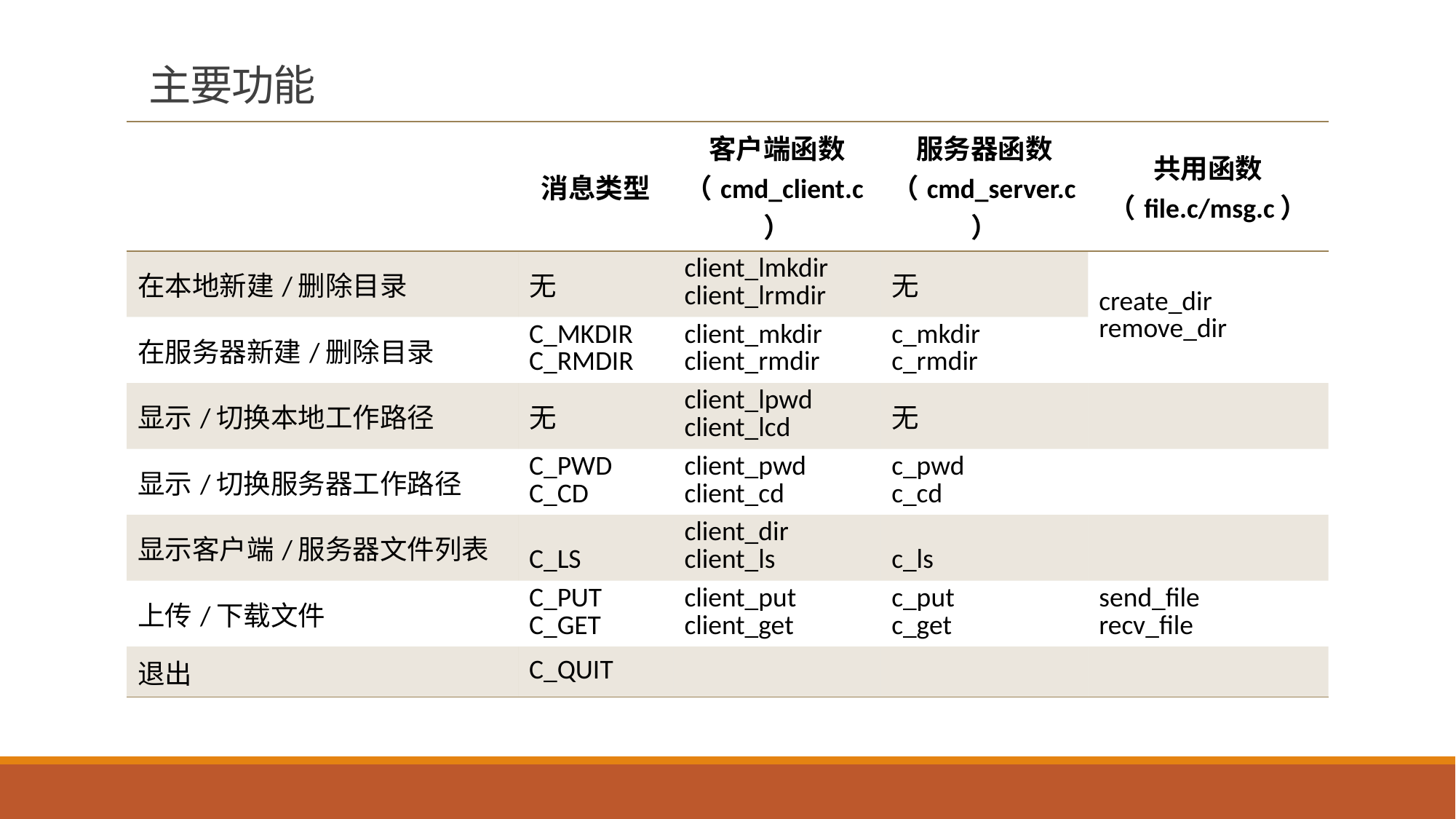

# 主要功能
|  | 消息类型 | 客户端函数（cmd\_client.c） | 服务器函数 （cmd\_server.c） | 共用函数 （file.c/msg.c） |
| --- | --- | --- | --- | --- |
| 在本地新建/删除目录 | 无 | client\_lmkdir client\_lrmdir | 无 | create\_dir remove\_dir |
| 在服务器新建/删除目录 | C\_MKDIR C\_RMDIR | client\_mkdir client\_rmdir | c\_mkdir c\_rmdir |  |
| 显示/切换本地工作路径 | 无 | client\_lpwd client\_lcd | 无 |  |
| 显示/切换服务器工作路径 | C\_PWD C\_CD | client\_pwd client\_cd | c\_pwd c\_cd |  |
| 显示客户端/服务器文件列表 | C\_LS | client\_dir client\_ls | c\_ls |  |
| 上传/下载文件 | C\_PUT C\_GET | client\_put client\_get | c\_put c\_get | send\_file recv\_file |
| 退出 | C\_QUIT |  |  |  |